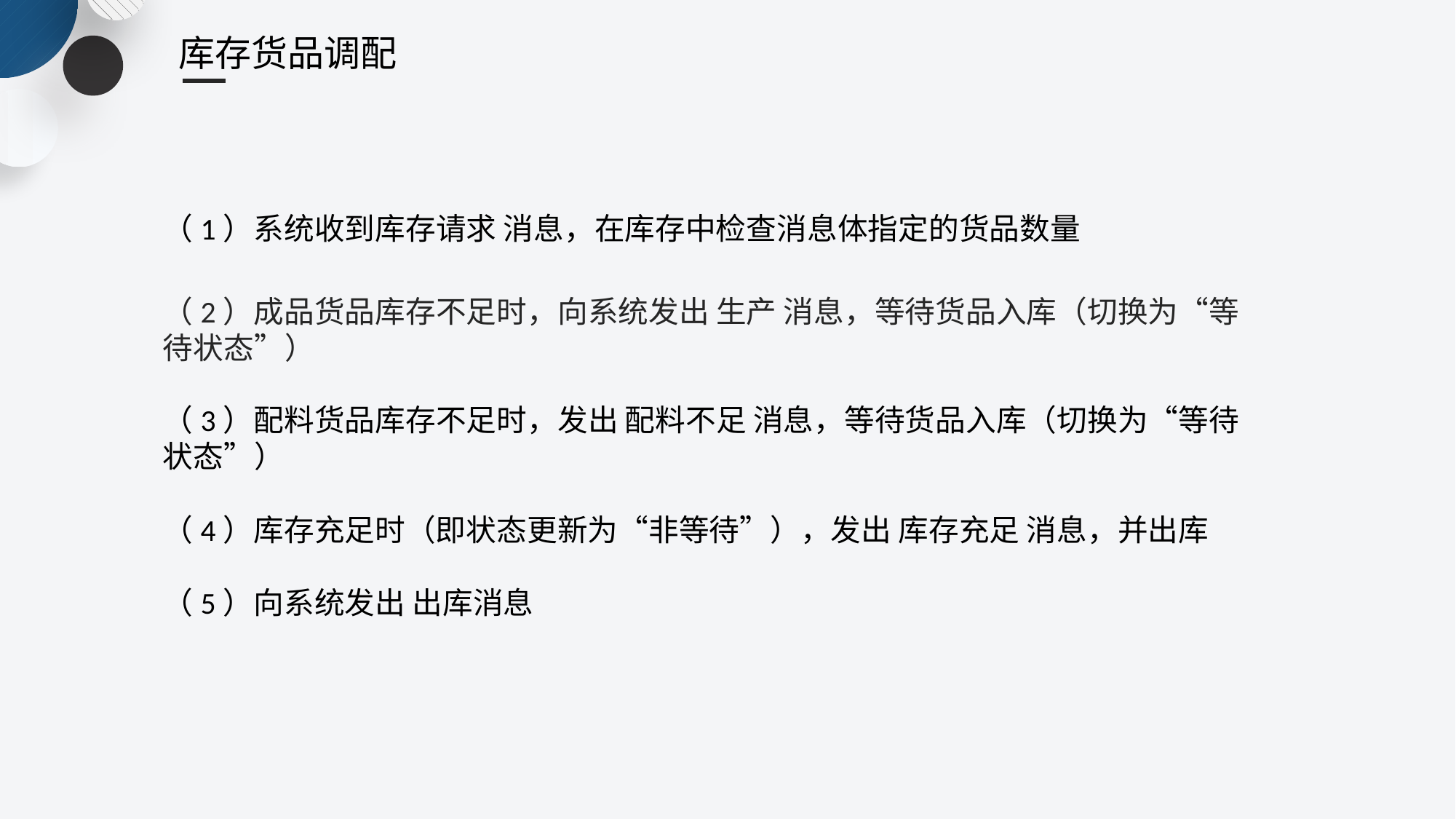

库存货品调配

（1）系统收到库存请求 消息，在库存中检查消息体指定的货品数量
（2）成品货品库存不足时，向系统发出 生产 消息，等待货品入库（切换为“等待状态”）
（3）配料货品库存不足时，发出 配料不足 消息，等待货品入库（切换为“等待状态”）
（4）库存充足时（即状态更新为“非等待”），发出 库存充足 消息，并出库
（5）向系统发出 出库消息